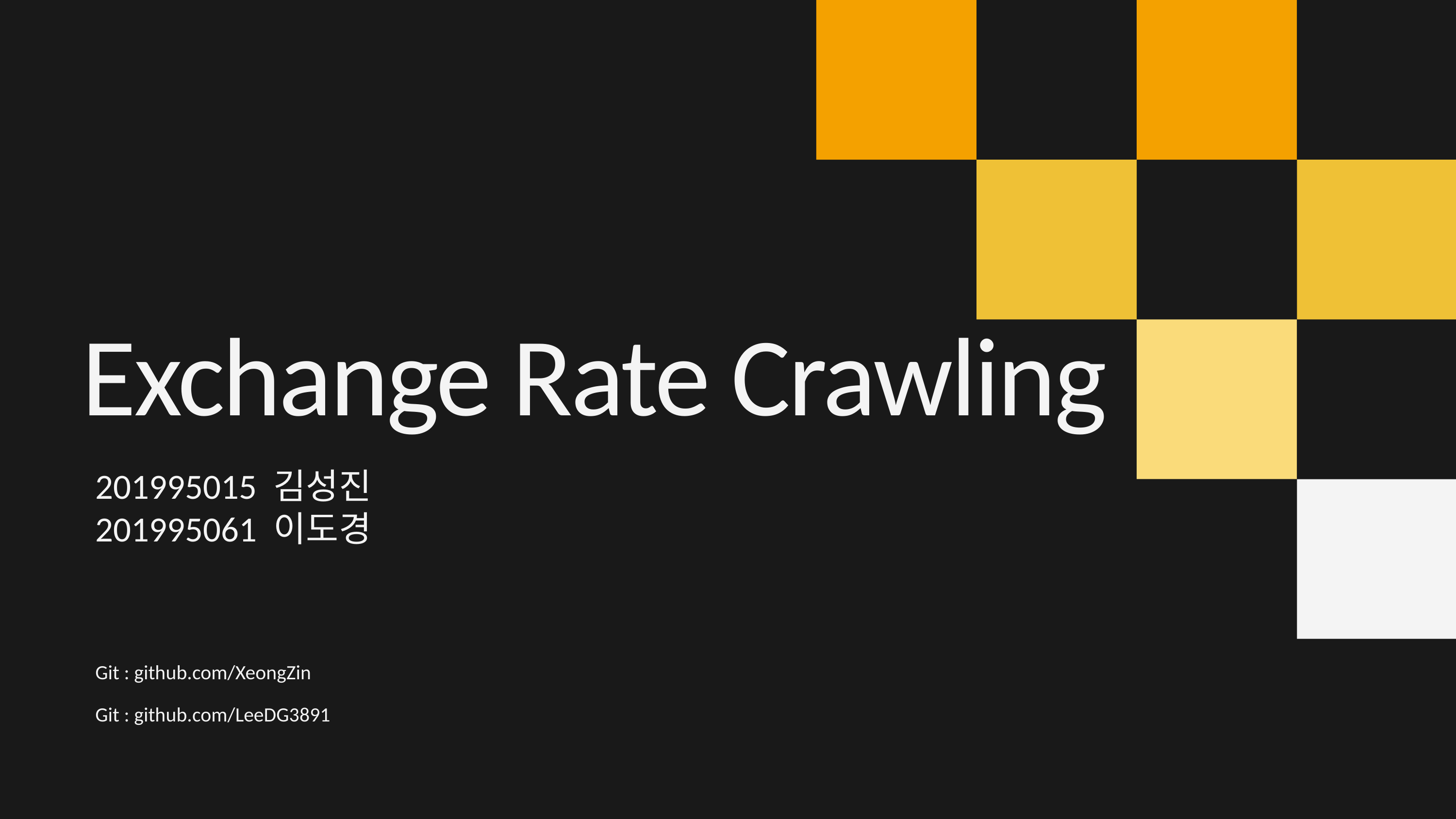

Exchange Rate Crawling
201995015 김성진
201995061 이도경

Git : github.com/XeongZin
Git : github.com/LeeDG3891